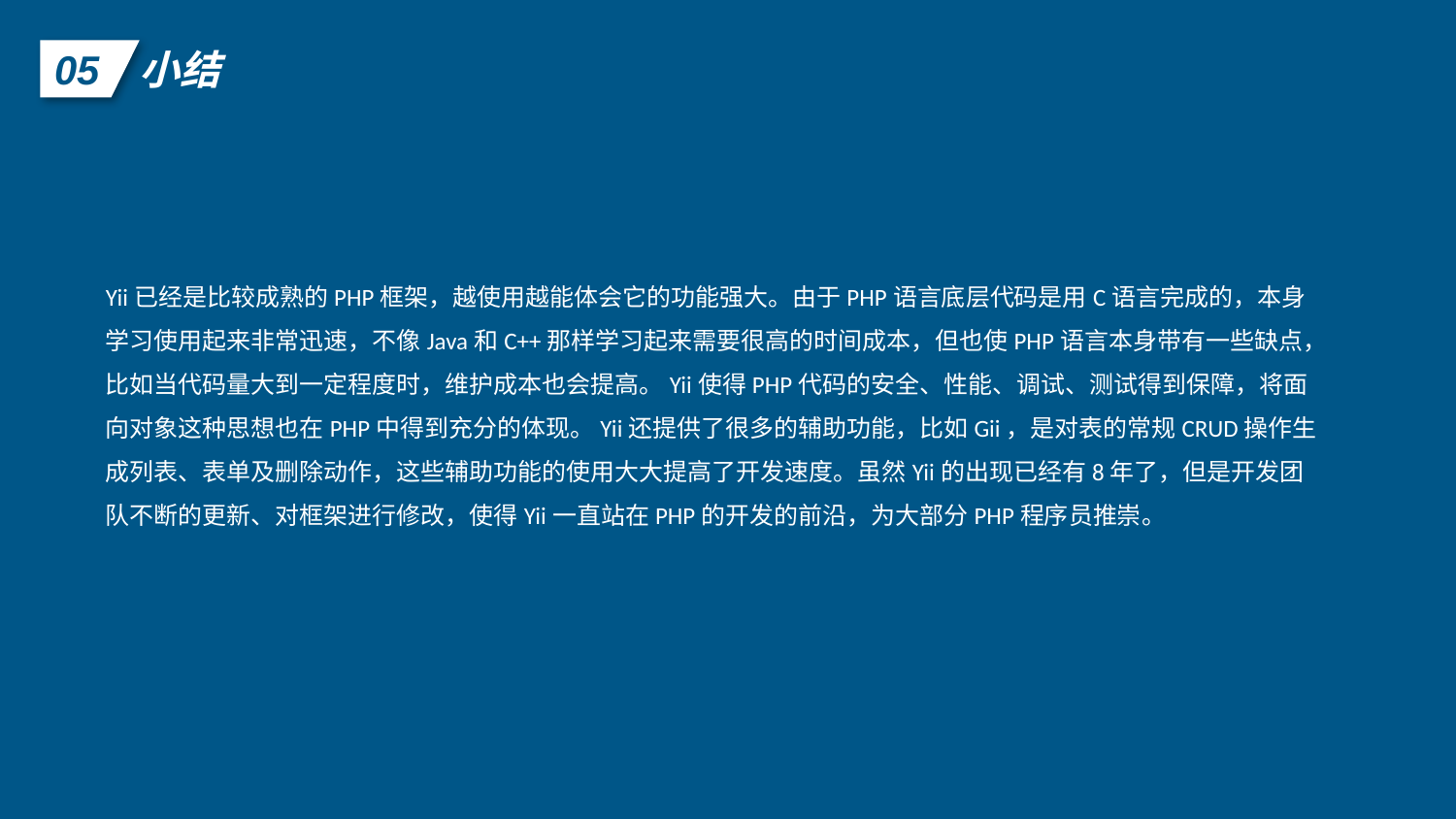

小结
05
Yii已经是比较成熟的PHP框架，越使用越能体会它的功能强大。由于PHP语言底层代码是用C语言完成的，本身学习使用起来非常迅速，不像Java和C++那样学习起来需要很高的时间成本，但也使PHP语言本身带有一些缺点，比如当代码量大到一定程度时，维护成本也会提高。Yii使得PHP代码的安全、性能、调试、测试得到保障，将面向对象这种思想也在PHP中得到充分的体现。Yii还提供了很多的辅助功能，比如Gii，是对表的常规CRUD操作生成列表、表单及删除动作，这些辅助功能的使用大大提高了开发速度。虽然Yii的出现已经有8年了，但是开发团队不断的更新、对框架进行修改，使得Yii一直站在PHP的开发的前沿，为大部分PHP程序员推崇。